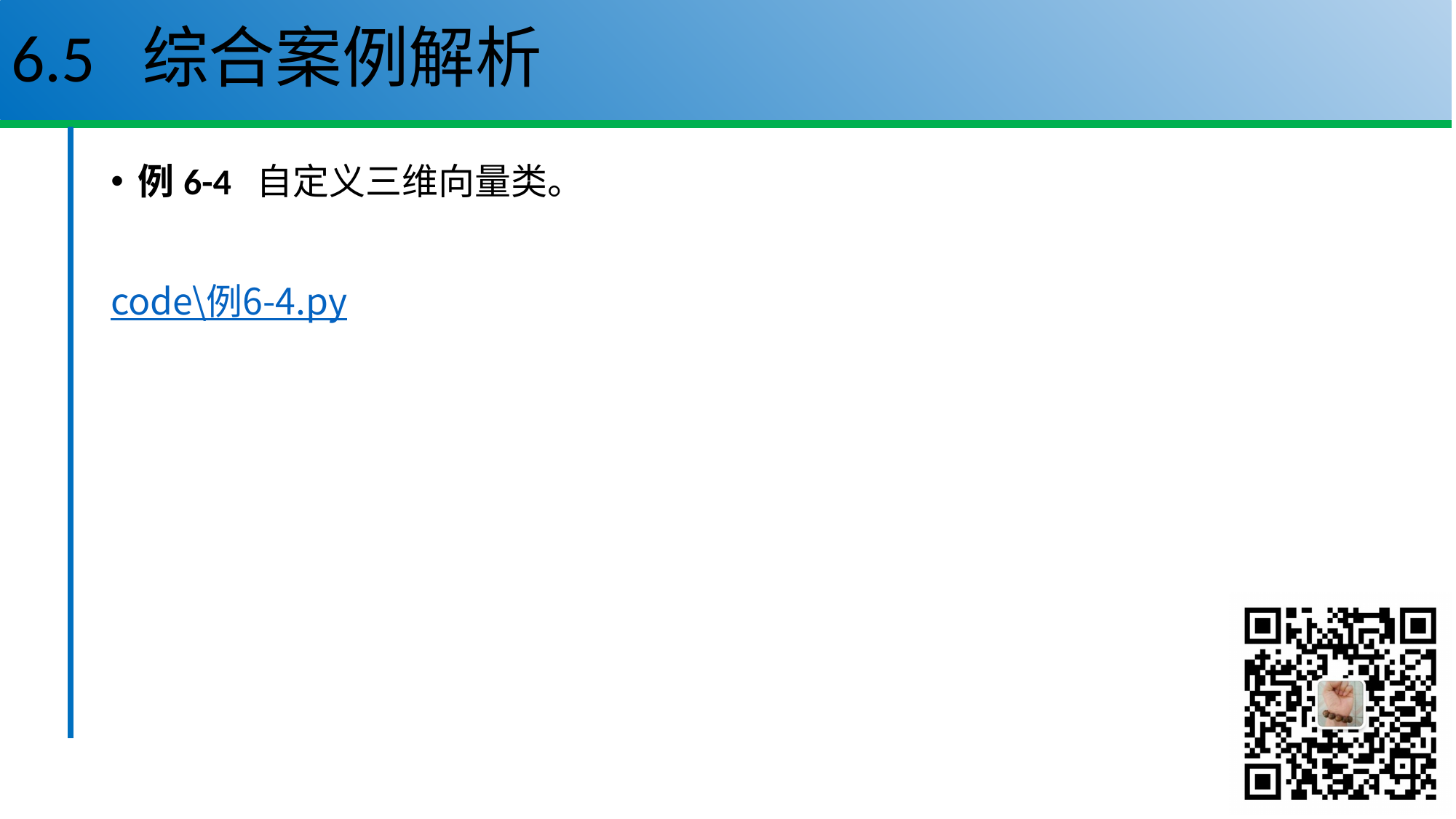

# 6.5  综合案例解析
例6-4  自定义三维向量类。

code\例6-4.py
42